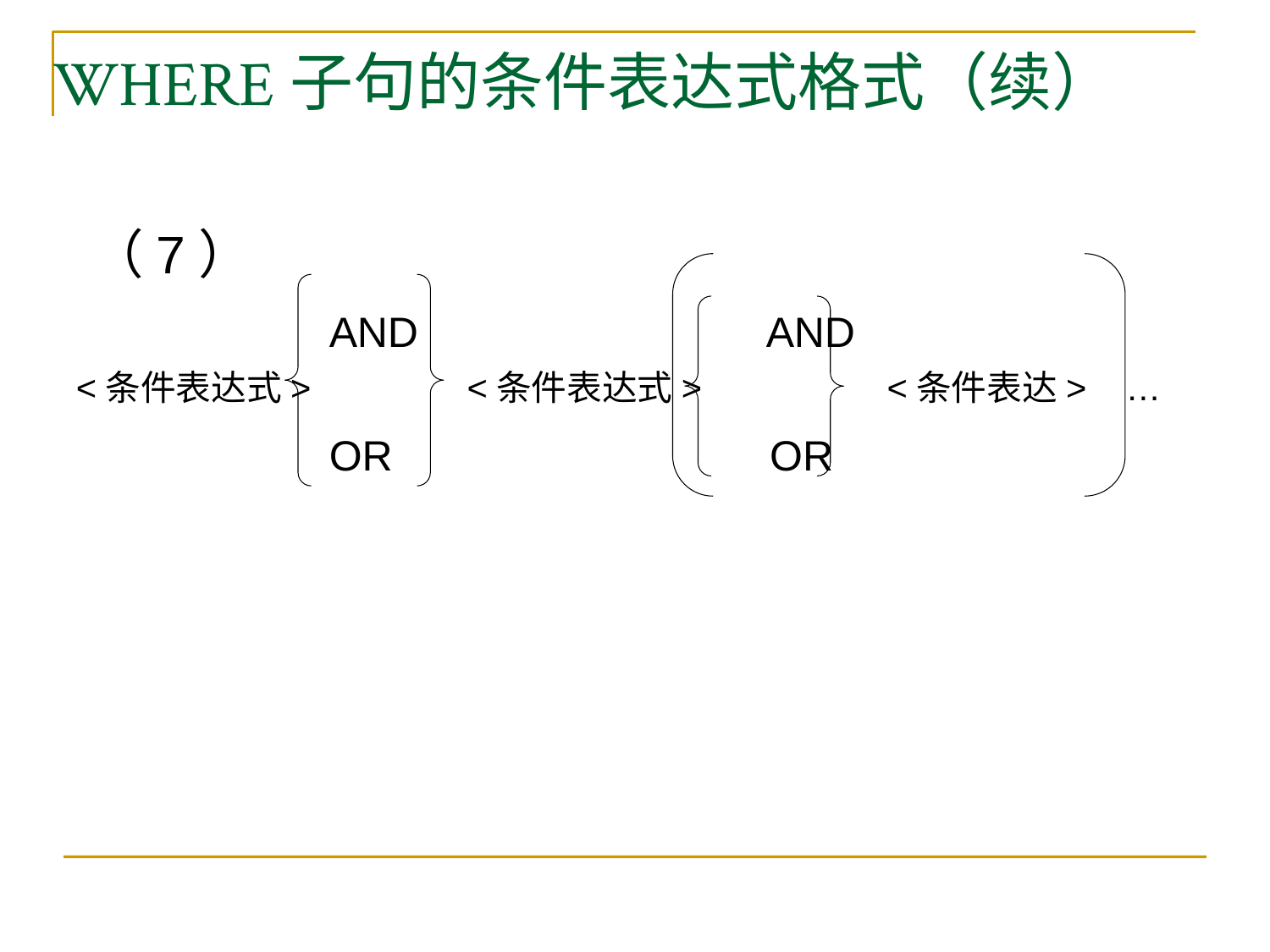

WHERE子句的条件表达式格式（续）
 （7）
                  AND                        AND
 <条件表达式>                <条件表达式>                   <条件表达>    …
                  OR                          OR